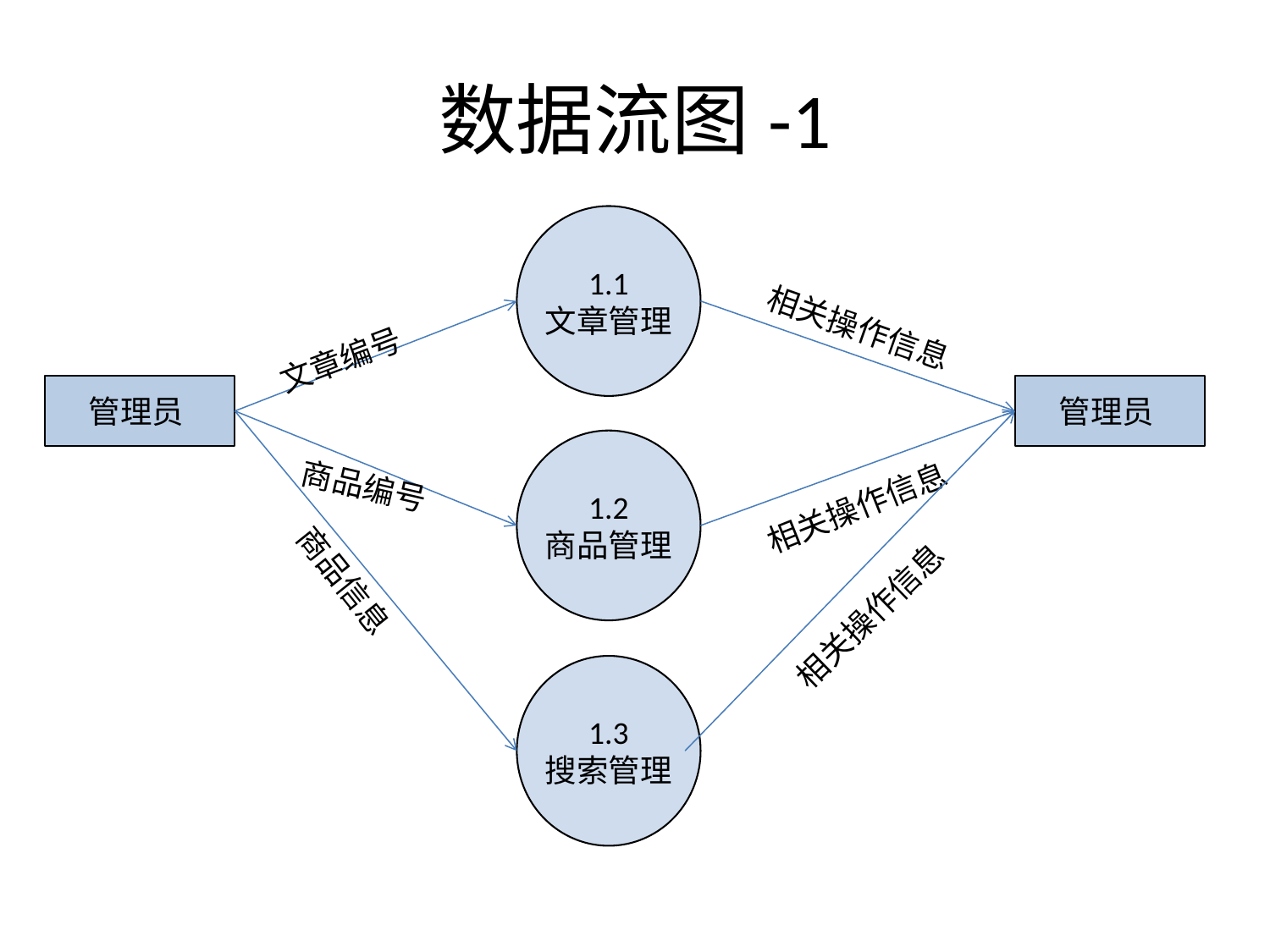

# 数据流图-1
1.1
文章管理
相关操作信息
文章编号
管理员
管理员
1.2
商品管理
商品编号
相关操作信息
相关操作信息
商品信息
1.3
搜索管理